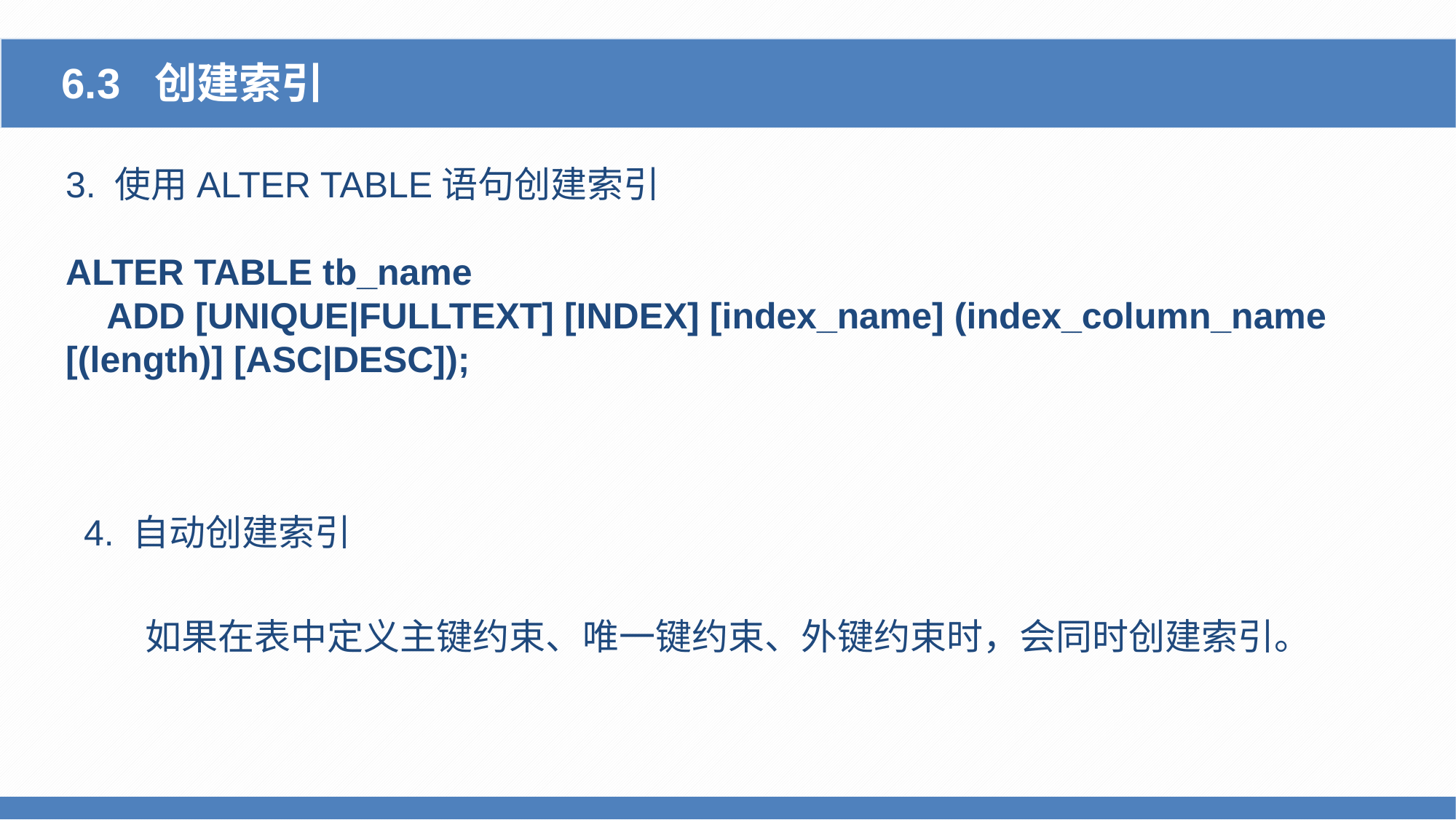

6.3  创建索引
3. 使用ALTER TABLE语句创建索引

ALTER TABLE tb_name
    ADD [UNIQUE|FULLTEXT] [INDEX] [index_name] (index_column_name [(length)] [ASC|DESC]);

4. 自动创建索引

如果在表中定义主键约束、唯一键约束、外键约束时，会同时创建索引。